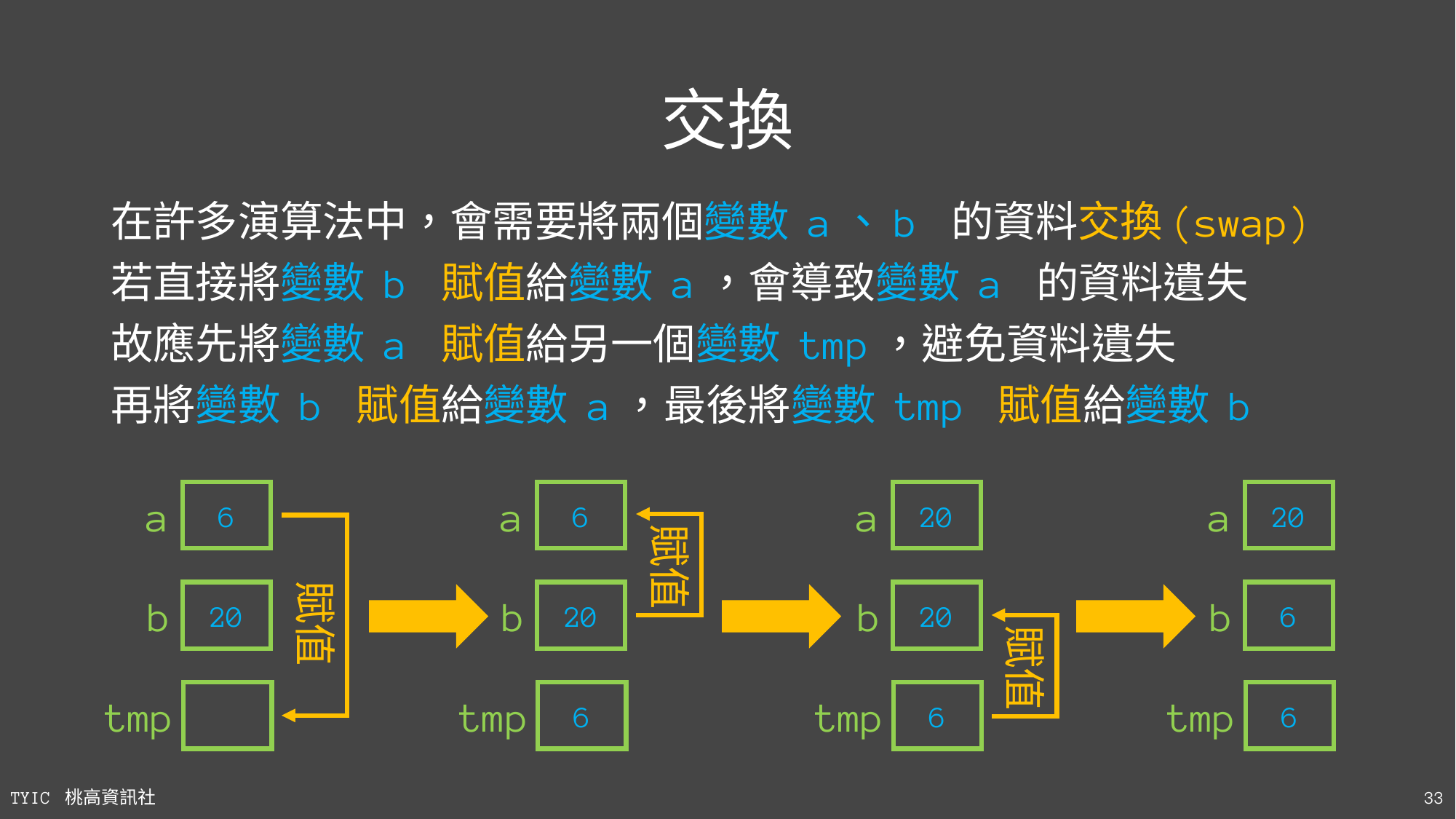

# 交換
在許多演算法中，會需要將兩個變數 a、b 的資料交換(swap)
若直接將變數 b 賦值給變數 a，會導致變數 a 的資料遺失
故應先將變數 a 賦值給另一個變數 tmp，避免資料遺失
再將變數 b 賦值給變數 a，最後將變數 tmp 賦值給變數 b
6
a
20
b

tmp
6
a
20
b
6
tmp
20
a
20
b
6
tmp
20
a
6
b
6
tmp
賦值
賦值

賦值